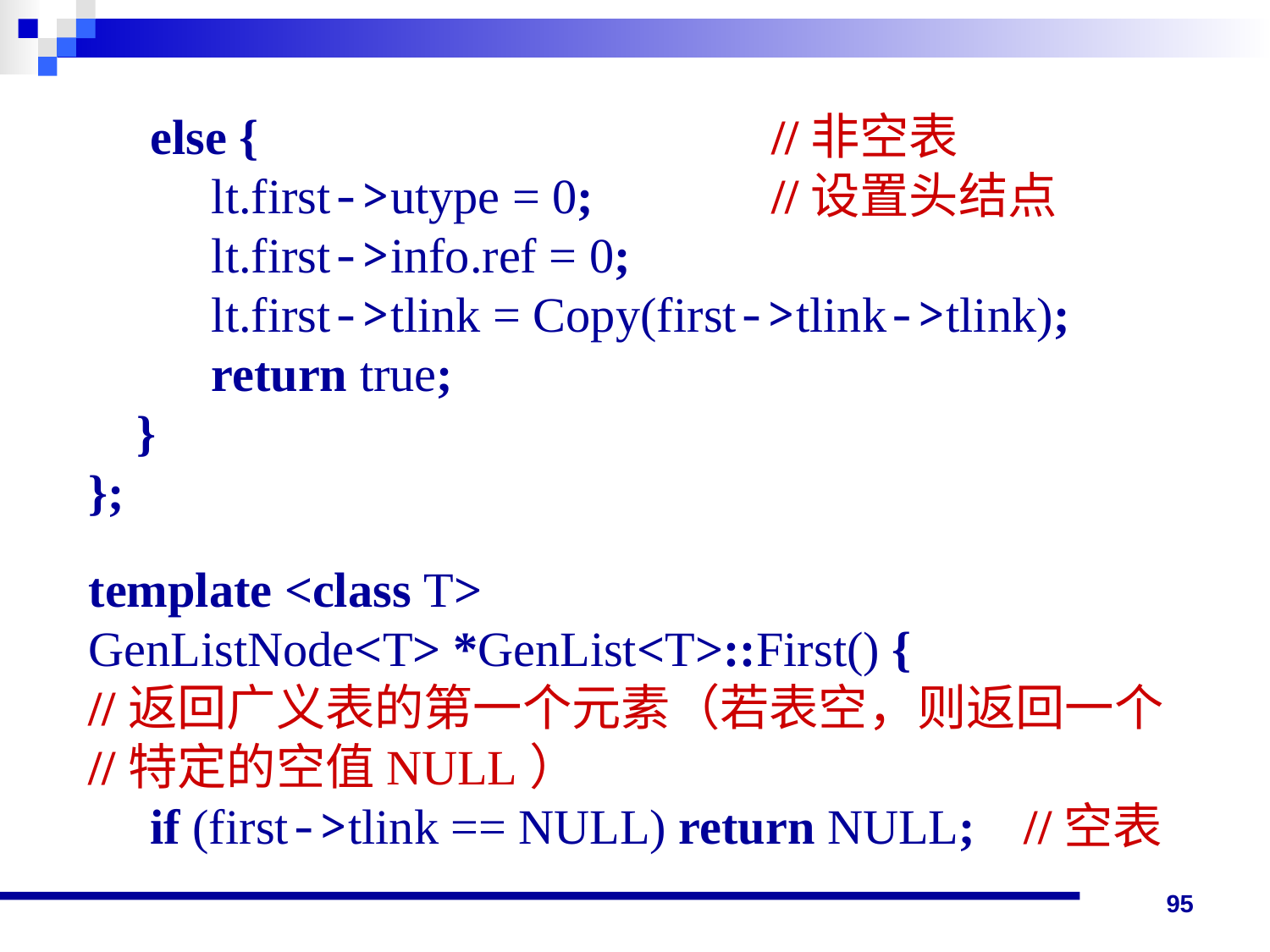

else { 				//非空表
          lt.first->utype = 0;		//设置头结点
          lt.first->info.ref = 0;
          lt.first->tlink = Copy(first->tlink->tlink);
          return true;
   	}
};

template <class T>
GenListNode<T> *GenList<T>::First() {
//返回广义表的第一个元素（若表空，则返回一个
//特定的空值NULL）
     if (first->tlink == NULL) return NULL;    //空表
95